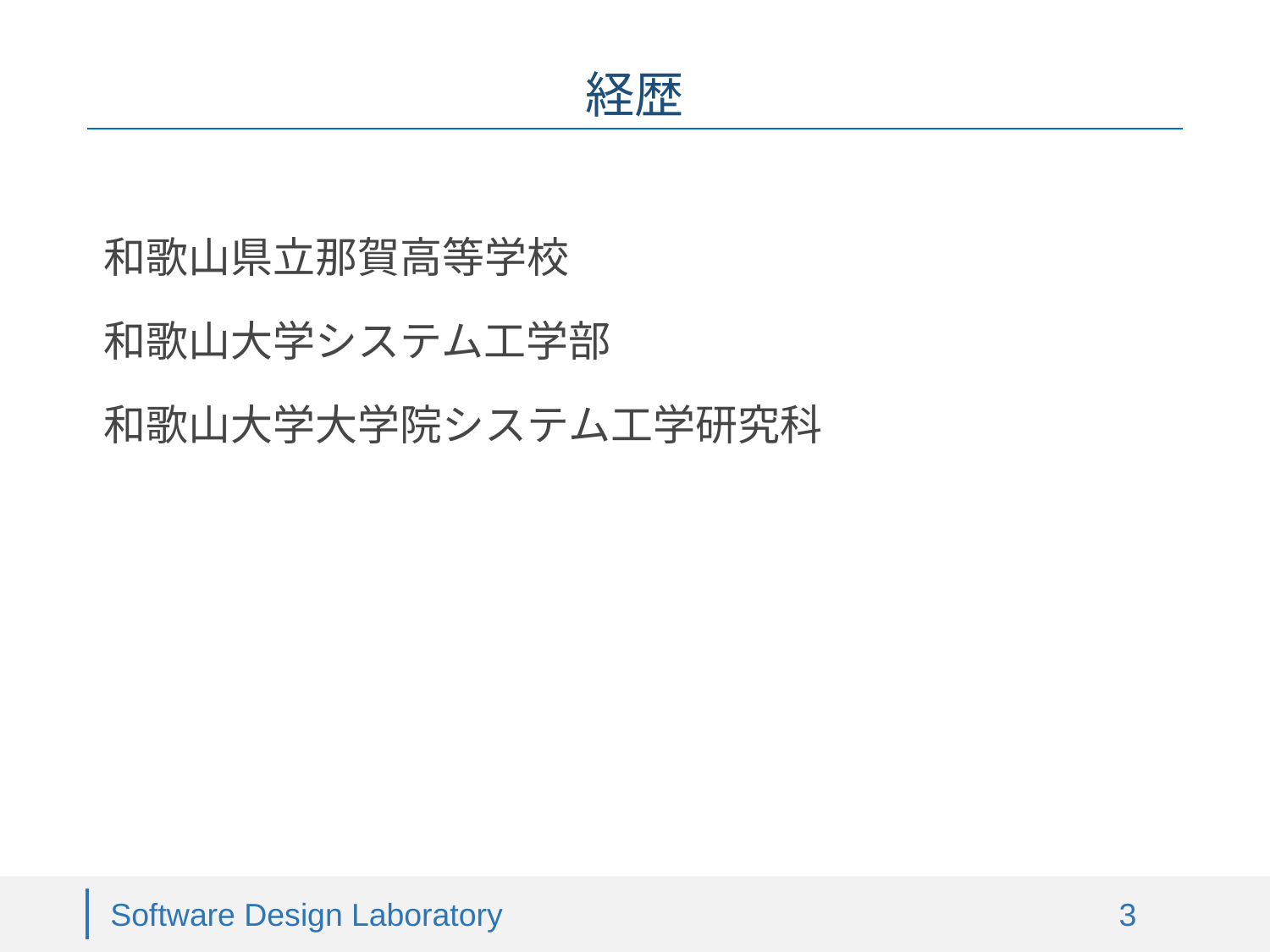

# 経歴
和歌山県立那賀高等学校
和歌山大学システム工学部
和歌山大学大学院システム工学研究科